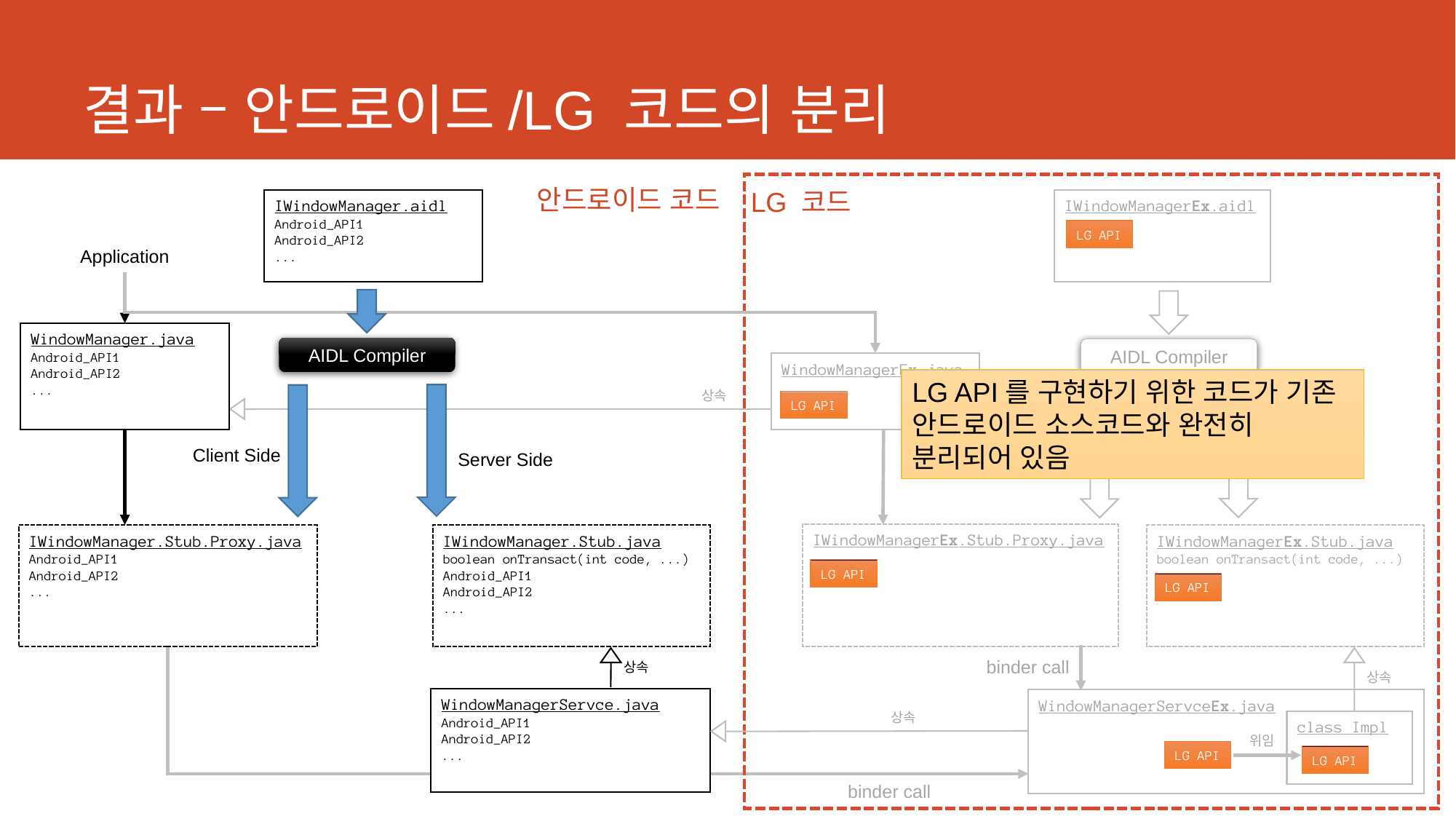

# 결과 – 안드로이드/LG 코드의 분리

안드로이드 코드
LG 코드
IWindowManagerEx.aidl
IWindowManager.aidl
Android_API1
Android_API2
...
LG API
Application

WindowManager.java
Android_API1
Android_API2
...
AIDL Compiler
AIDL Compiler
WindowManagerEx.java
LG API를 구현하기 위한 코드가 기존 안드로이드 소스코드와 완전히 분리되어 있음
상속

LG API

Client Side
Client Side
Server Side
Server Side
IWindowManagerEx.Stub.Proxy.java
IWindowManagerEx.Stub.java
boolean onTransact(int code, ...)
IWindowManager.Stub.java
boolean onTransact(int code, ...)
Android_API1
Android_API2
...
IWindowManager.Stub.Proxy.java
Android_API1
Android_API2
...
LG API
LG API

binder call
상속
상속
WindowManagerServce.java
Android_API1
Android_API2
...
WindowManagerServceEx.java
상속
class Impl

위임
LG API
LG API
binder call